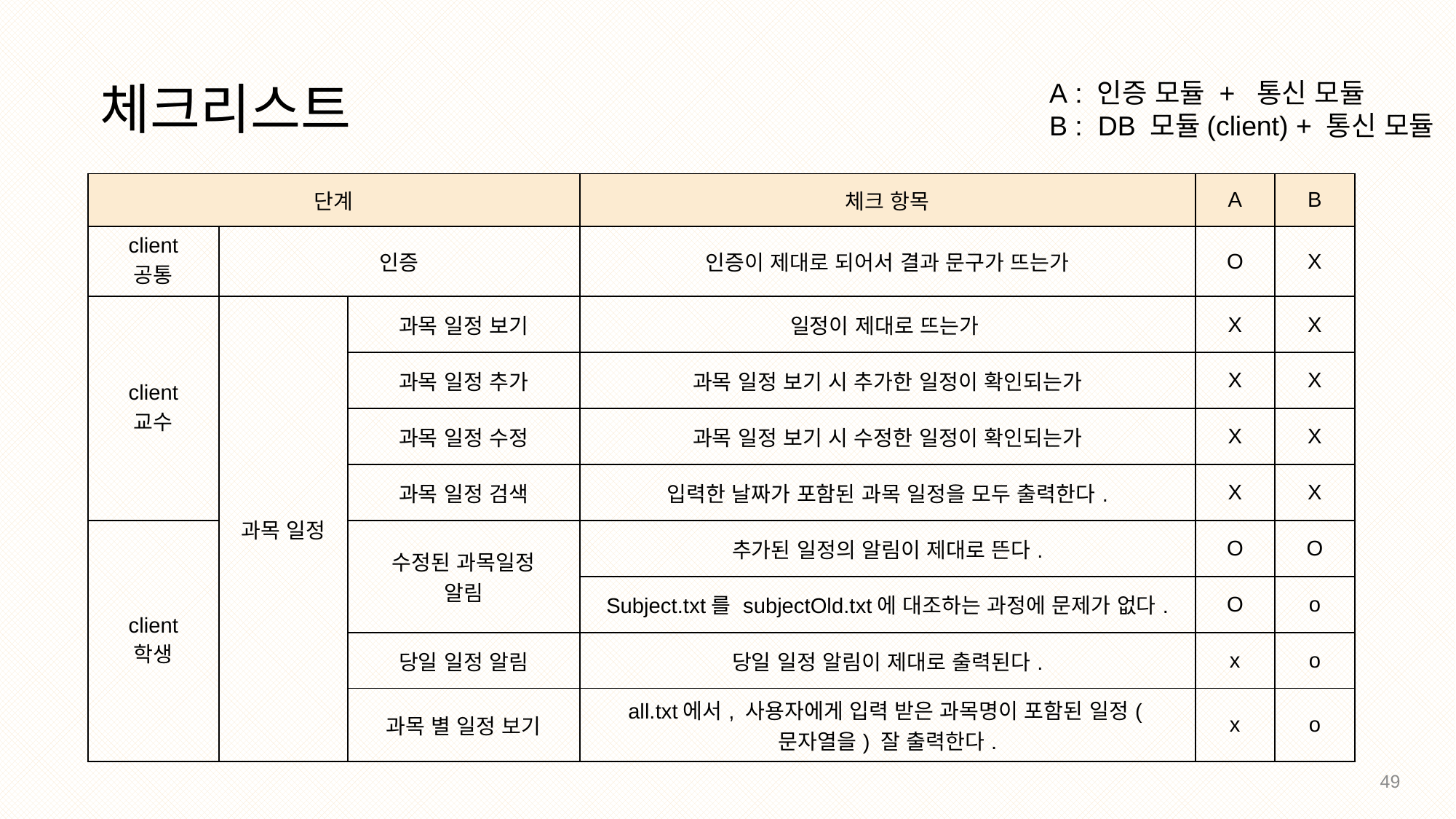

체크리스트
A : 인증 모듈 +  통신 모듈
B :  DB 모듈(client) + 통신 모듈
| 단계 |  |  | 체크 항목 | A | B |
| --- | --- | --- | --- | --- | --- |
| client 공통 | 인증 |  | 인증이 제대로 되어서 결과 문구가 뜨는가 | O | X |
| client 교수 | 과목 일정 | 과목 일정 보기 | 일정이 제대로 뜨는가 | X | X |
|  |  | 과목 일정 추가 | 과목 일정 보기 시 추가한 일정이 확인되는가 | X | X |
|  |  | 과목 일정 수정 | 과목 일정 보기 시 수정한 일정이 확인되는가 | X | X |
|  |  | 과목 일정 검색 | 입력한 날짜가 포함된 과목 일정을 모두 출력한다. | X | X |
| client 학생 |  | 수정된 과목일정 알림 | 추가된 일정의 알림이 제대로 뜬다. | O | O |
|  |  |  | Subject.txt를 subjectOld.txt에 대조하는 과정에 문제가 없다. | O | o |
|  |  | 당일 일정 알림 | 당일 일정 알림이 제대로 출력된다. | x | o |
|  |  | 과목 별 일정 보기 | all.txt에서, 사용자에게 입력 받은 과목명이 포함된 일정(문자열을) 잘 출력한다. | x | o |
49